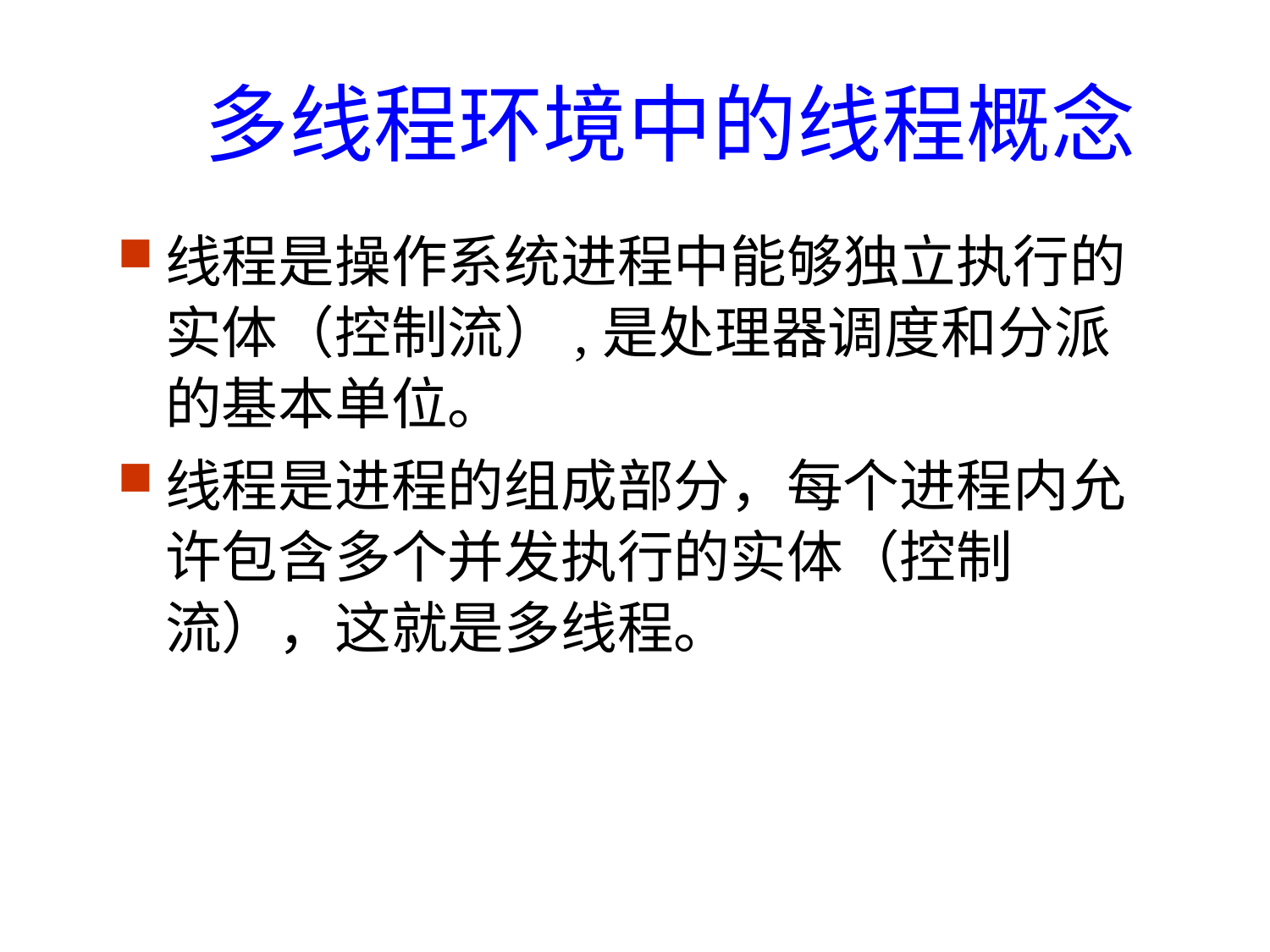

多线程环境中的线程概念
线程是操作系统进程中能够独立执行的实体（控制流）,是处理器调度和分派的基本单位。
线程是进程的组成部分，每个进程内允许包含多个并发执行的实体（控制流），这就是多线程。